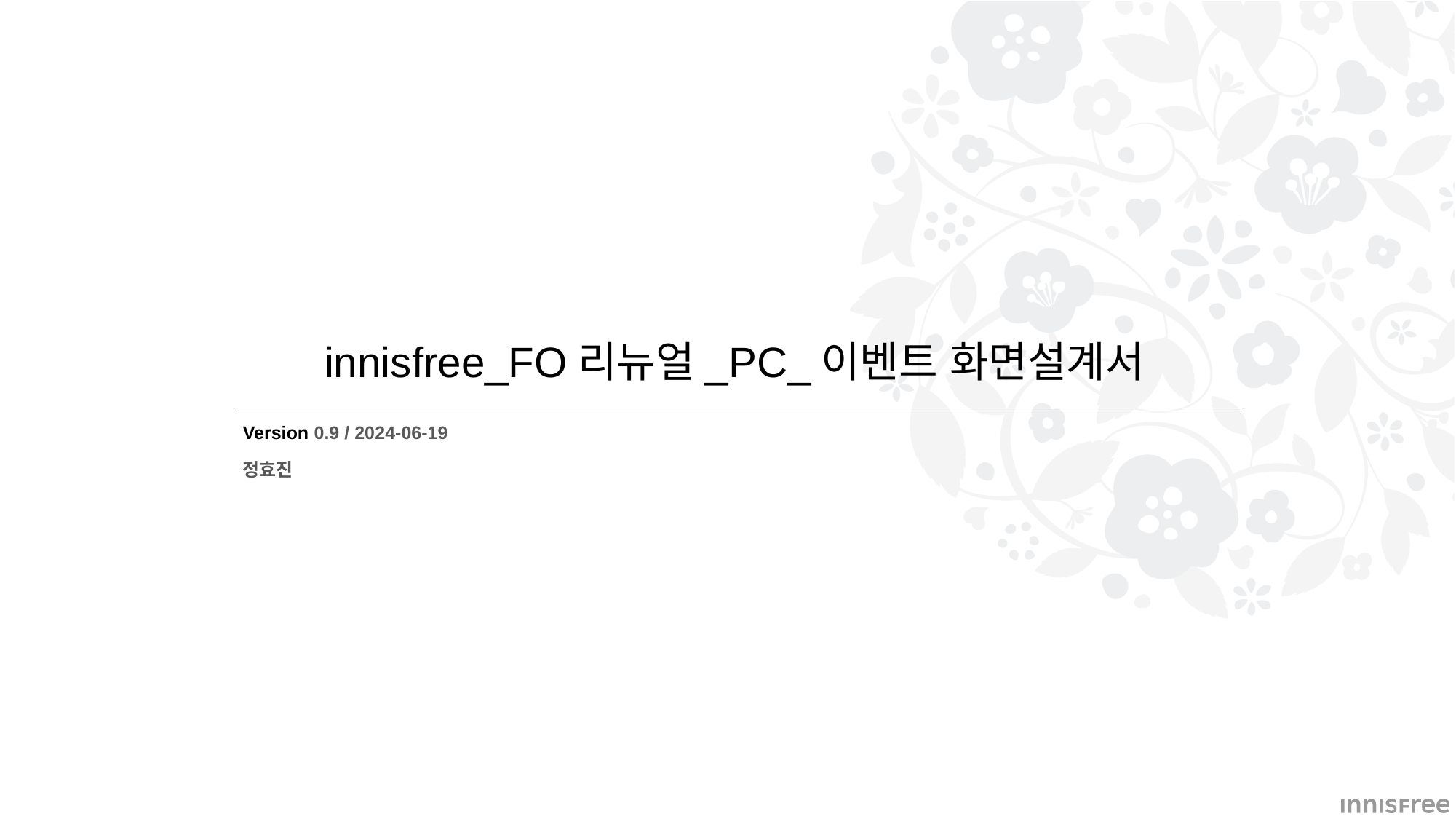

innisfree_FO리뉴얼_PC_이벤트 화면설계서
Version 0.9 / 2024-06-19
정효진